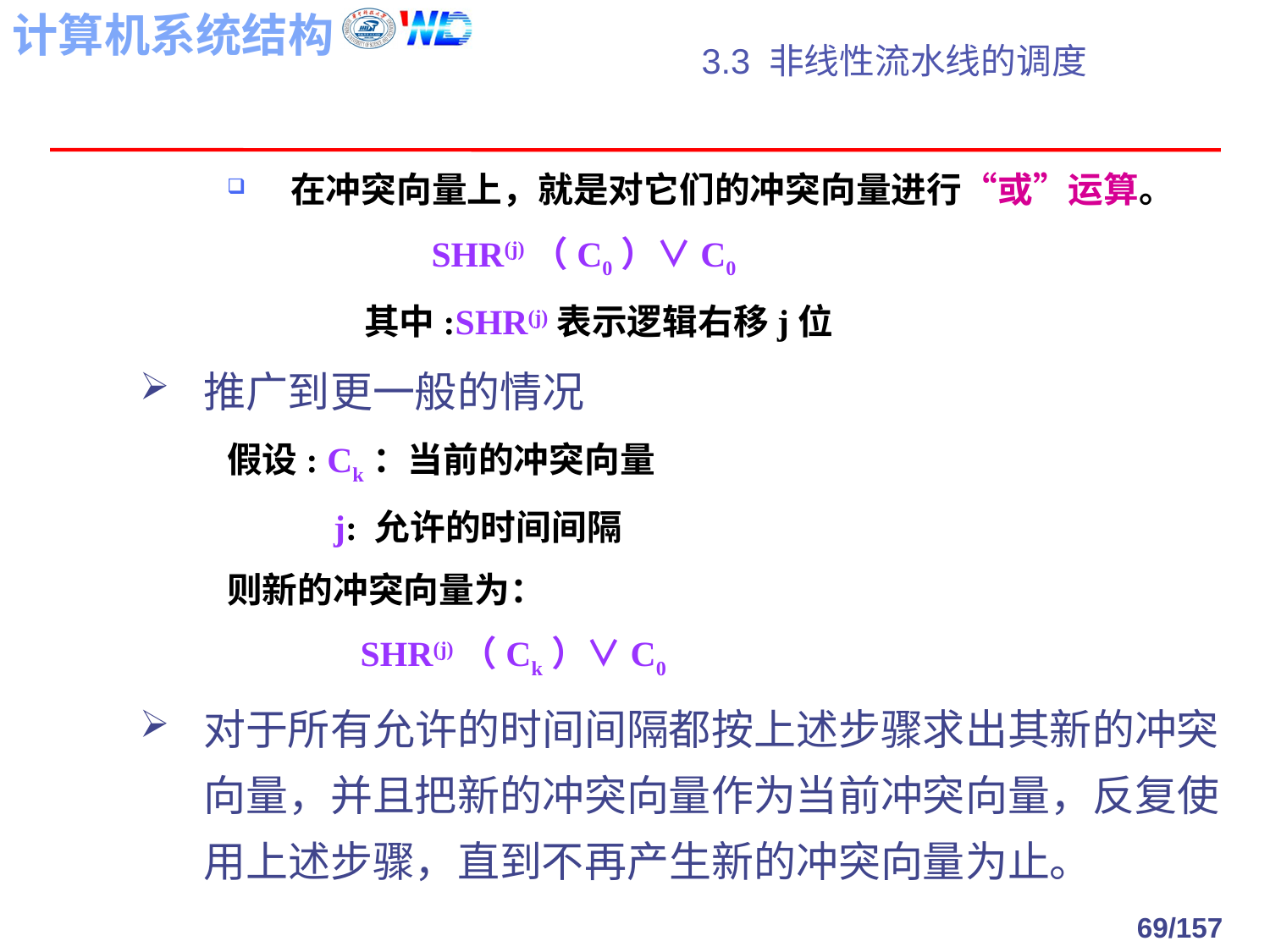

# 3.3 非线性流水线的调度
在冲突向量上，就是对它们的冲突向量进行“或”运算。
                       SHR(j)（C0）∨C0
                其中:SHR(j)表示逻辑右移j位
推广到更一般的情况
假设: Ck：当前的冲突向量
            j: 允许的时间间隔
则新的冲突向量为：
               SHR(j)（Ck）∨C0
对于所有允许的时间间隔都按上述步骤求出其新的冲突向量，并且把新的冲突向量作为当前冲突向量，反复使用上述步骤，直到不再产生新的冲突向量为止。